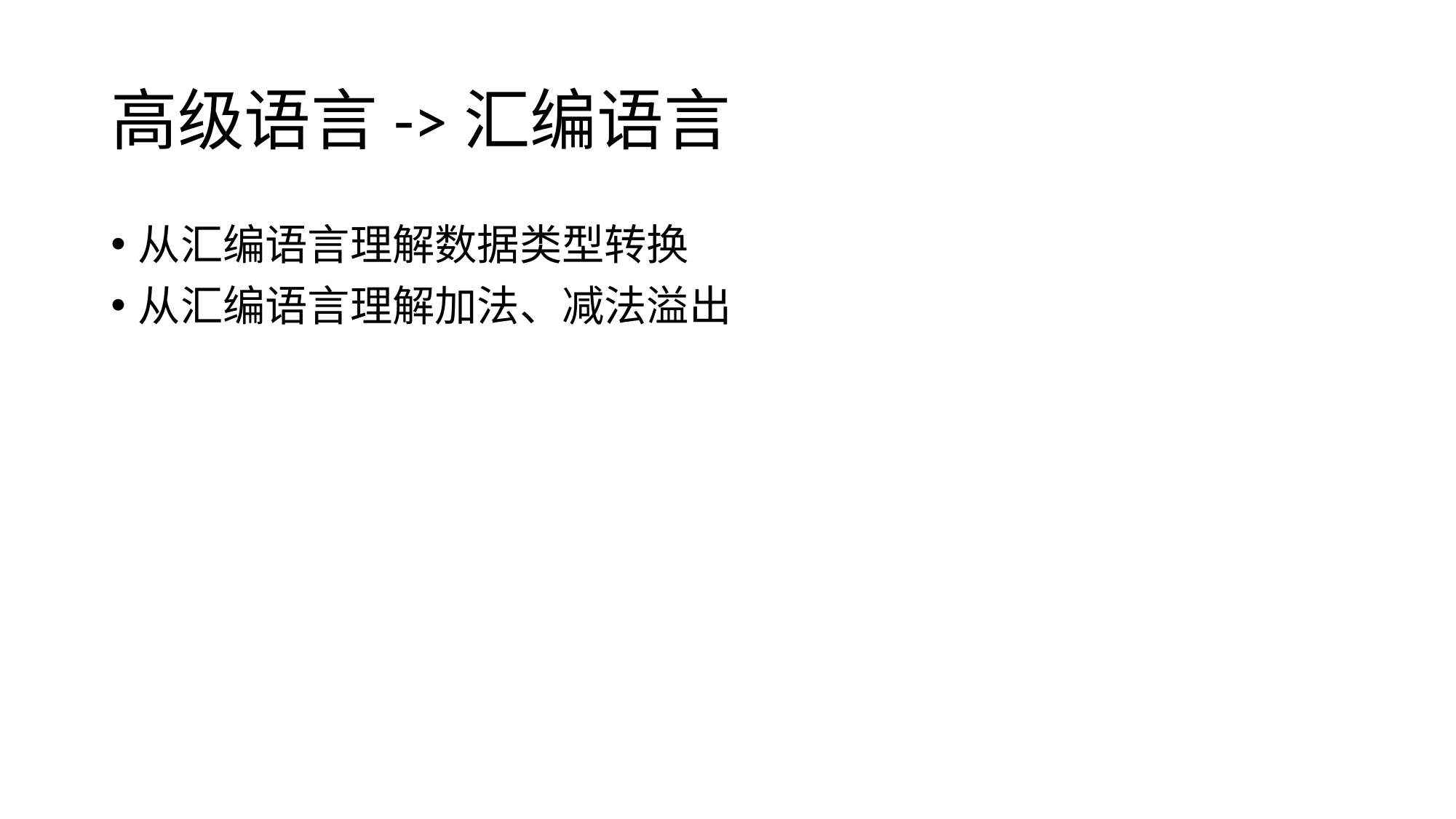

# 高级语言->汇编语言
从汇编语言理解数据类型转换
从汇编语言理解加法、减法溢出